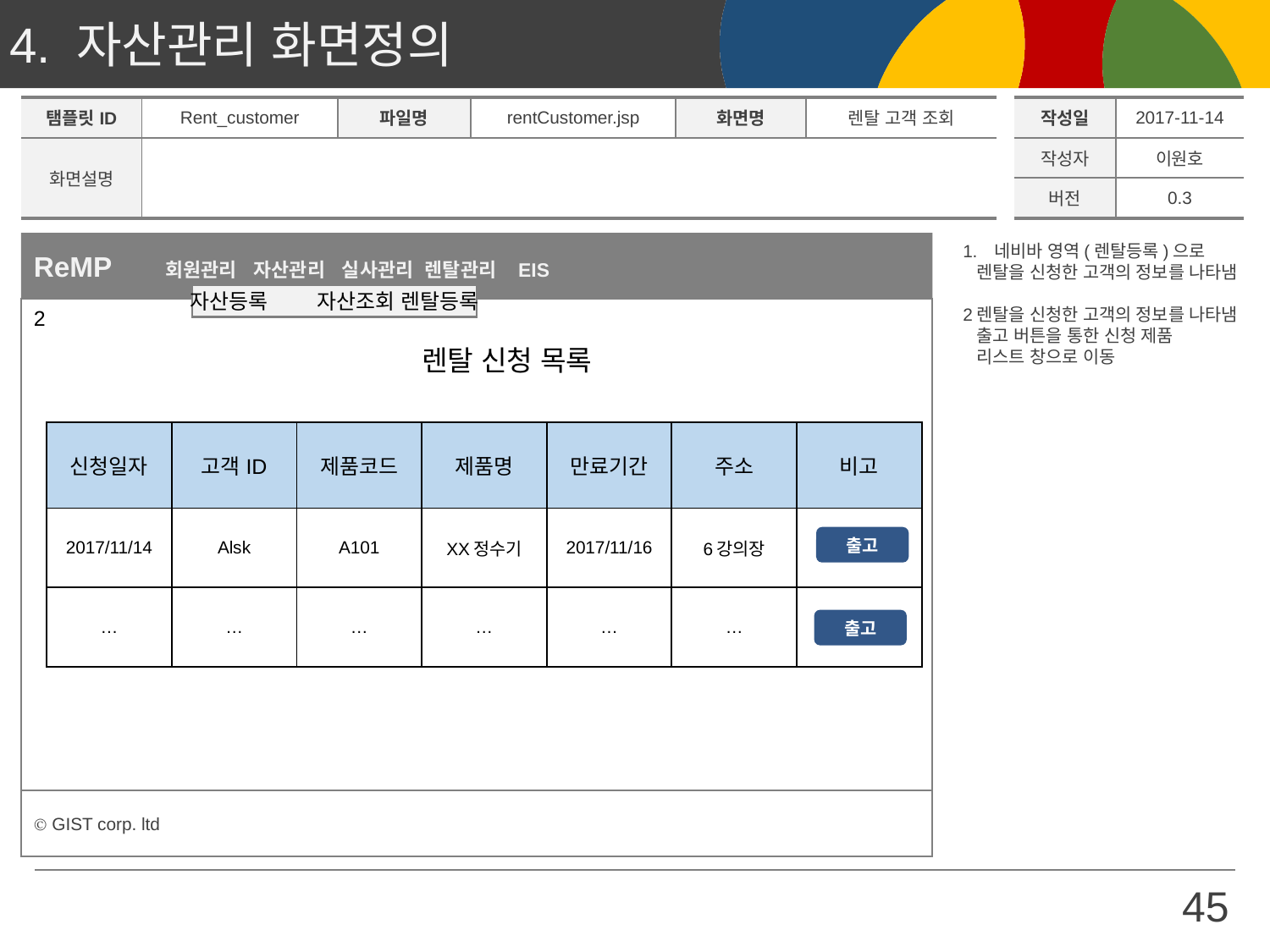

| 탬플릿ID | Rent\_customer | 파일명 | rentCustomer.jsp | 화면명 | 렌탈 고객 조회 |  | 작성일 | 2017-11-14 |
| --- | --- | --- | --- | --- | --- | --- | --- | --- |
| 화면설명 |  |  |  |  |  |  | 작성자 | 이원호 |
|  |  |  |  |  |  |  | 버전 | 0.3 |
1
ReMP      회원관리   자산관리   실사관리  렌탈관리   EIS
네비바 영역(렌탈등록)으로
  렌탈을 신청한 고객의 정보를 나타냄

2렌탈을 신청한 고객의 정보를 나타냄
  출고 버튼을 통한 신청 제품
  리스트 창으로 이동
자산등록	자산조회 렌탈등록
2

렌탈 신청 목록
| 신청일자 | 고객ID | 제품코드 | 제품명 | 만료기간 | 주소 | 비고 |
| --- | --- | --- | --- | --- | --- | --- |
| 2017/11/14 | Alsk | A101 | XX정수기 | 2017/11/16 | 6강의장 |  |
| … | … | … | … | … | … |  |
출고
출고
Ⓒ GIST corp. ltd